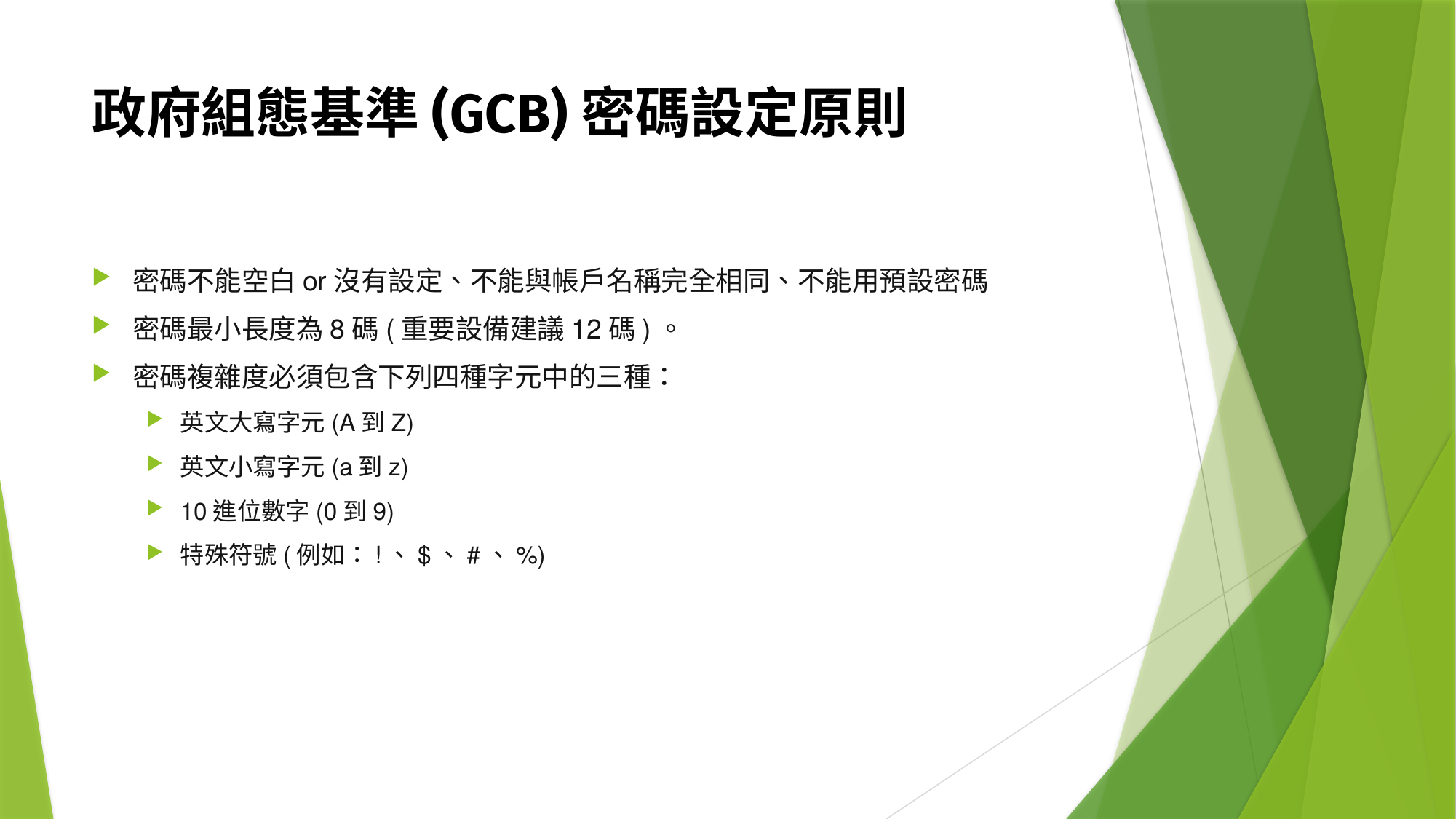

# 政府組態基準(GCB)密碼設定原則
密碼不能空白or沒有設定、不能與帳戶名稱完全相同、不能用預設密碼
密碼最小長度為8碼(重要設備建議12碼)。
密碼複雜度必須包含下列四種字元中的三種：
英文大寫字元(A到Z)
英文小寫字元(a到z)
10進位數字(0到9)
特殊符號(例如：!、$、#、%)